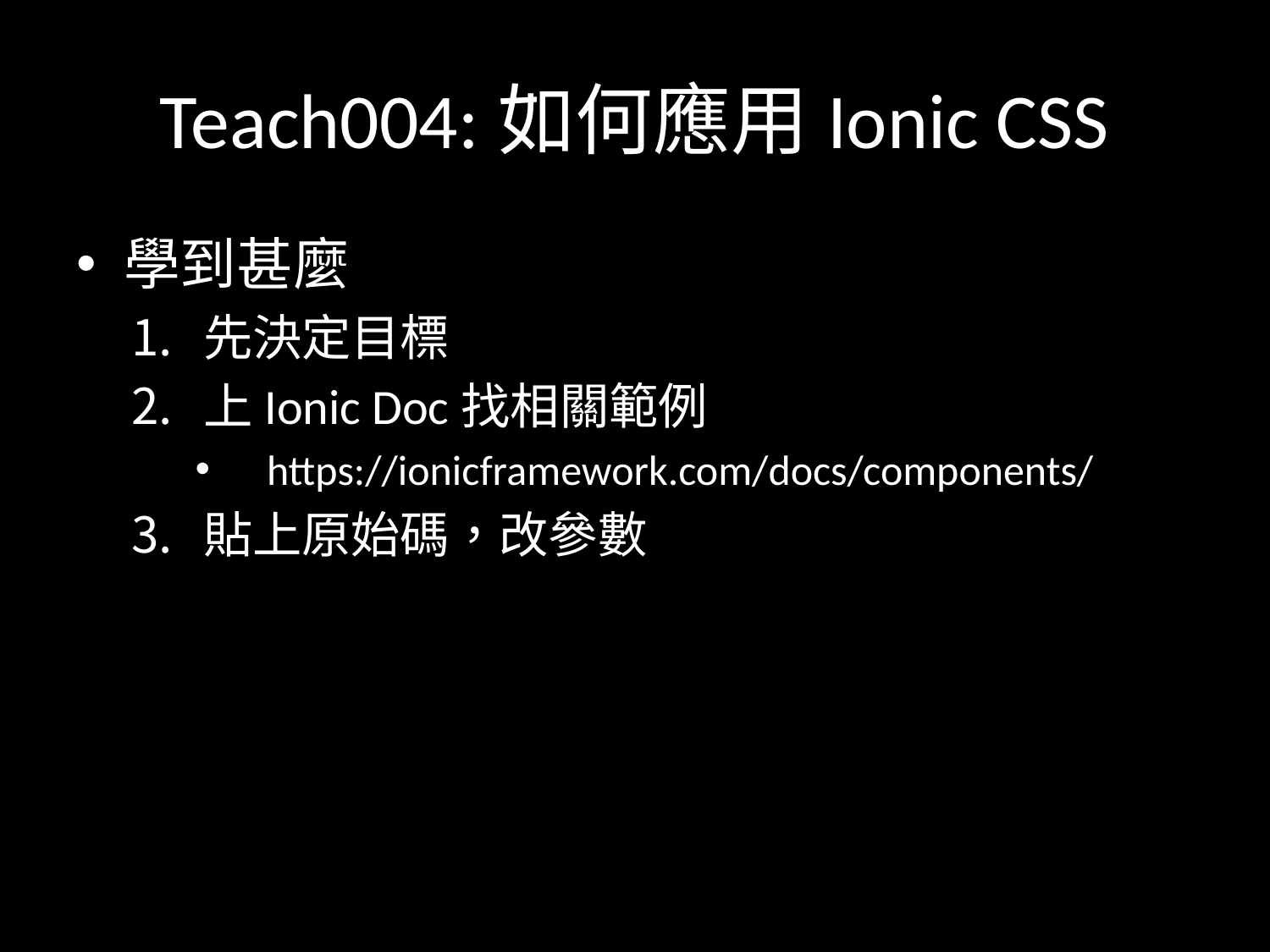

# Teach004:如何應用Ionic CSS
學到甚麼
先決定目標
上Ionic Doc找相關範例
https://ionicframework.com/docs/components/
貼上原始碼，改參數